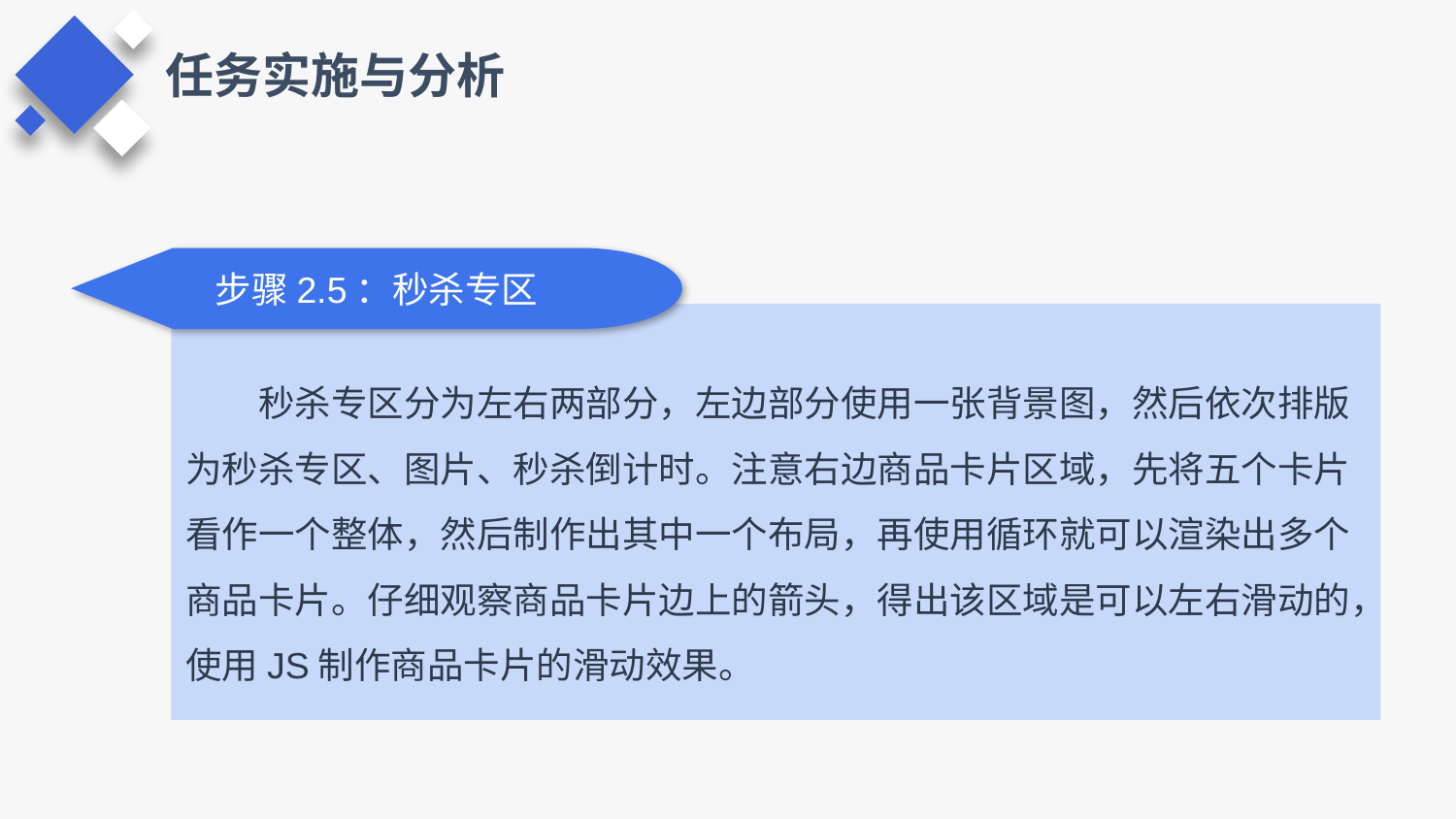

任务实施与分析

步骤2.5：秒杀专区
秒杀专区分为左右两部分，左边部分使用一张背景图，然后依次排版为秒杀专区、图片、秒杀倒计时。注意右边商品卡片区域，先将五个卡片看作一个整体，然后制作出其中一个布局，再使用循环就可以渲染出多个商品卡片。仔细观察商品卡片边上的箭头，得出该区域是可以左右滑动的，使用JS制作商品卡片的滑动效果。